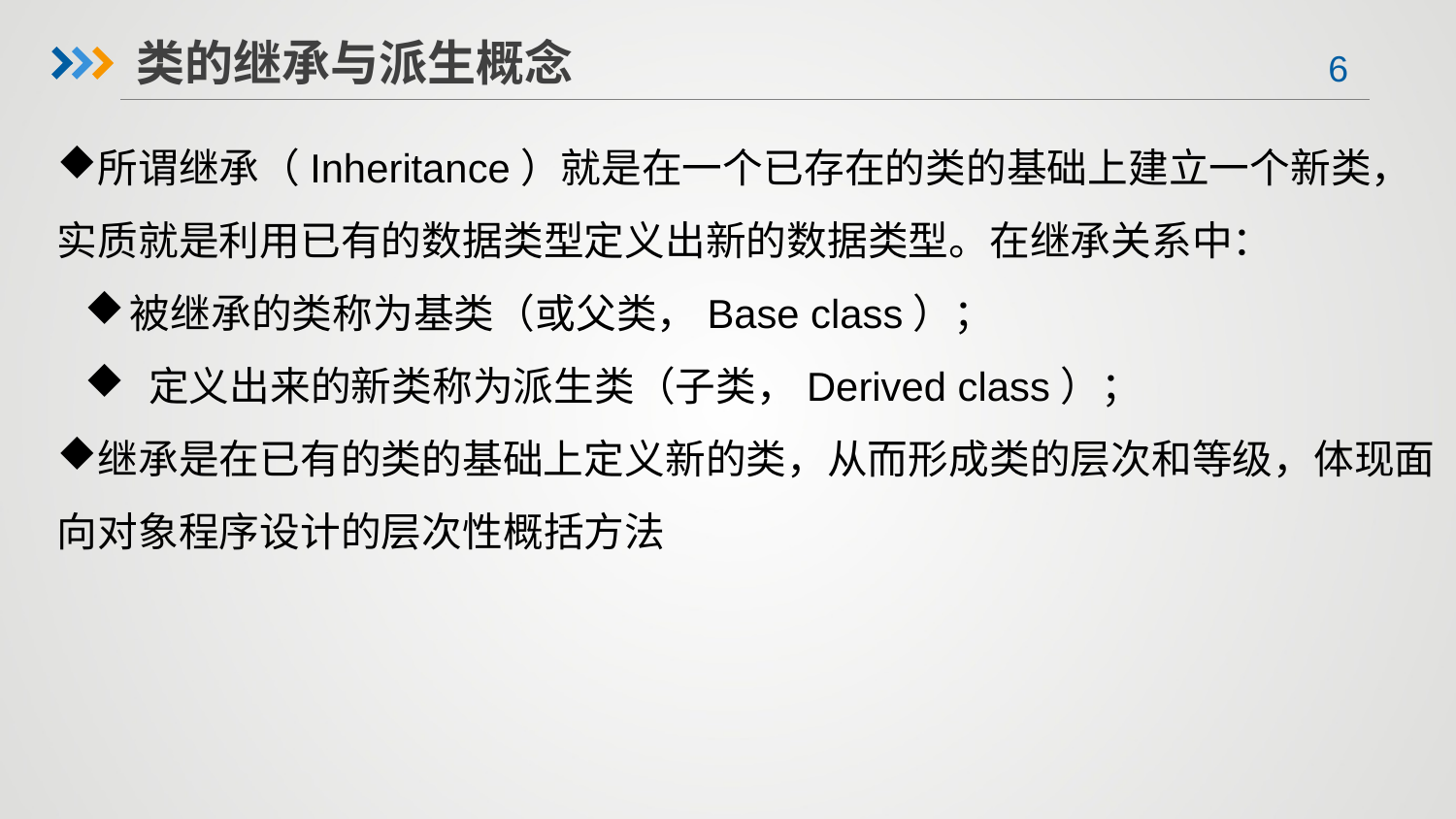

类的继承与派生概念
所谓继承（Inheritance）就是在一个已存在的类的基础上建立一个新类，实质就是利用已有的数据类型定义出新的数据类型。在继承关系中：
被继承的类称为基类（或父类，Base class）；
 定义出来的新类称为派生类（子类，Derived class）；
继承是在已有的类的基础上定义新的类，从而形成类的层次和等级，体现面向对象程序设计的层次性概括方法